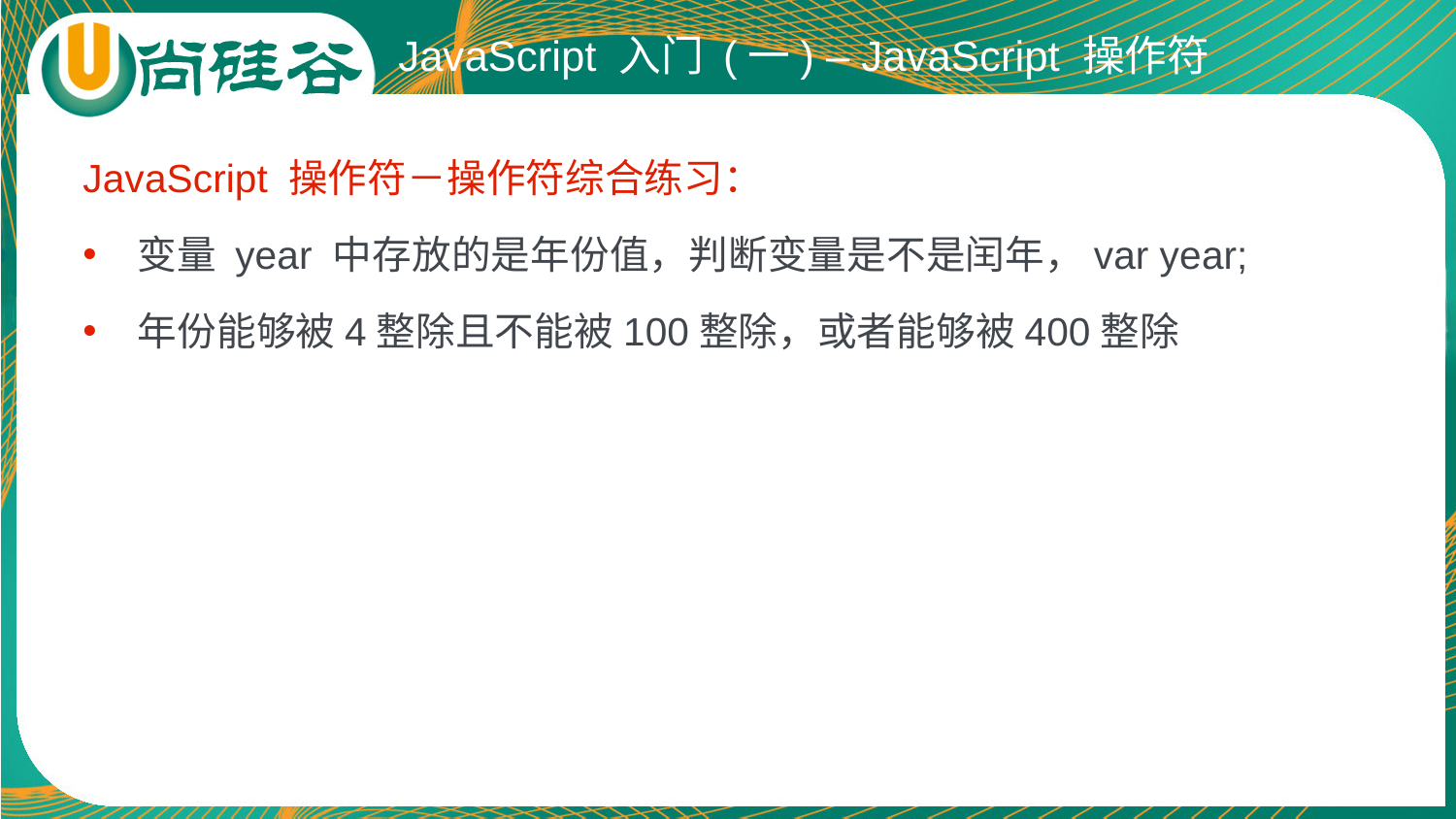

# JavaScript 入门 (一) – JavaScript 操作符
JavaScript 操作符－操作符综合练习：
变量 year 中存放的是年份值，判断变量是不是闰年，var year;
年份能够被4整除且不能被100整除，或者能够被400整除